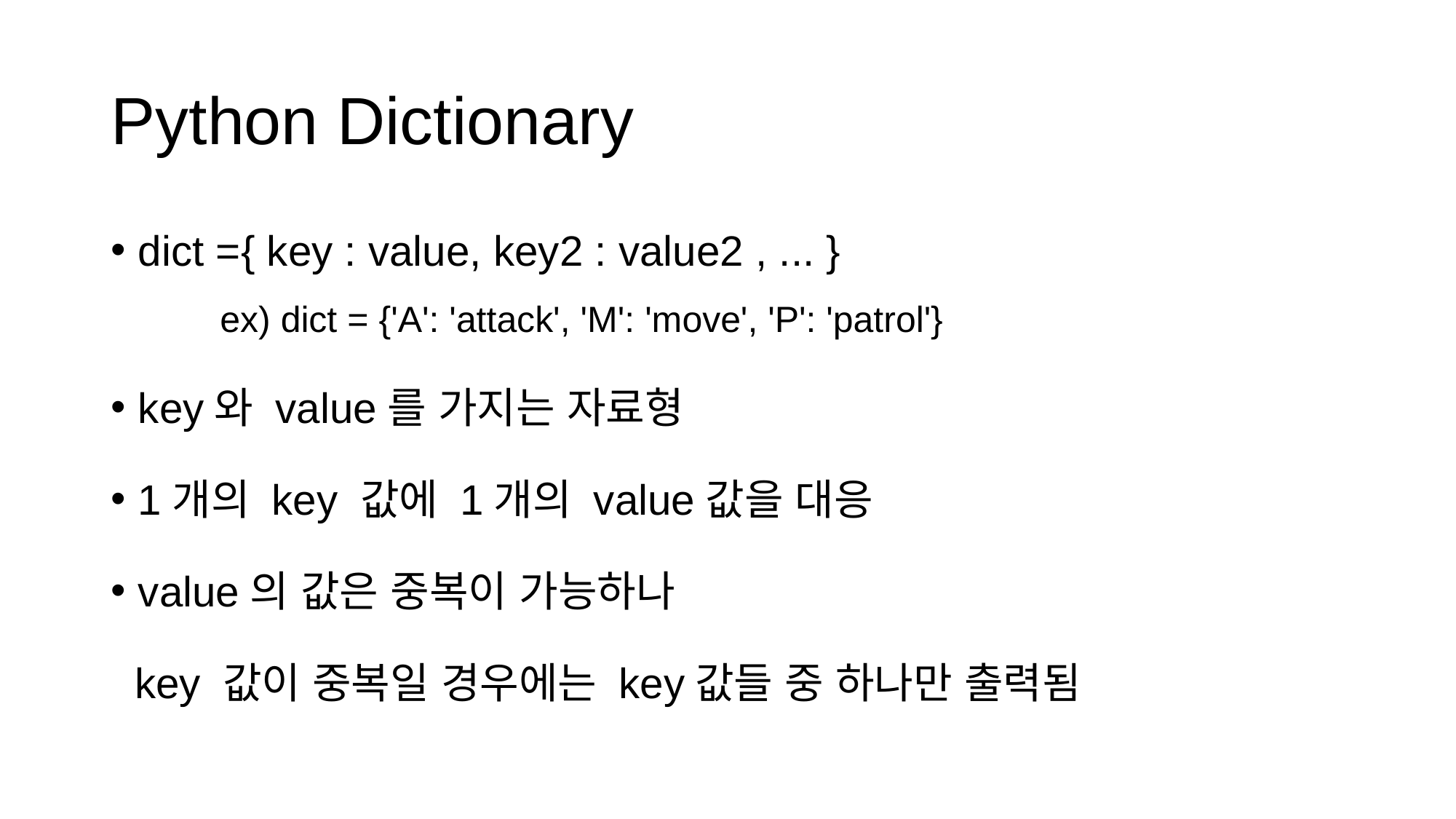

# Python Dictionary
dict ={ key : value, key2 : value2 , ... }
 	ex) dict = {'A': 'attack', 'M': 'move', 'P': 'patrol'}
key와 value를 가지는 자료형
1개의 key 값에 1개의 value값을 대응
value의 값은 중복이 가능하나
  key 값이 중복일 경우에는 key값들 중 하나만 출력됨